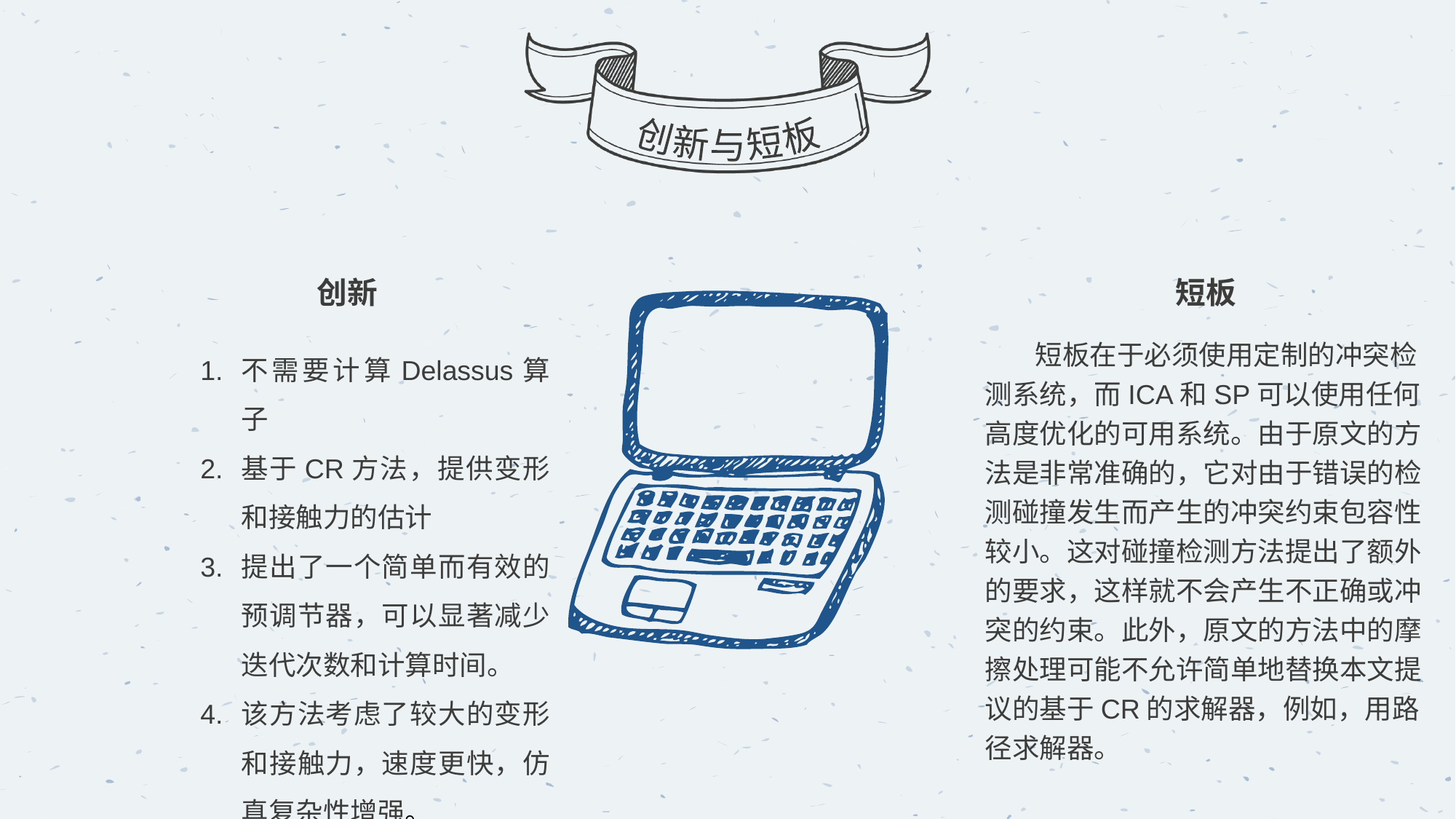

创新与短板
创新
不需要计算Delassus算子
基于CR方法，提供变形和接触力的估计
提出了一个简单而有效的预调节器，可以显著减少迭代次数和计算时间。
该方法考虑了较大的变形和接触力，速度更快，仿真复杂性增强。
短板
       短板在于必须使用定制的冲突检测系统，而ICA和SP可以使用任何高度优化的可用系统。由于原文的方法是非常准确的，它对由于错误的检测碰撞发生而产生的冲突约束包容性较小。这对碰撞检测方法提出了额外的要求，这样就不会产生不正确或冲突的约束。此外，原文的方法中的摩擦处理可能不允许简单地替换本文提议的基于CR的求解器，例如，用路径求解器。